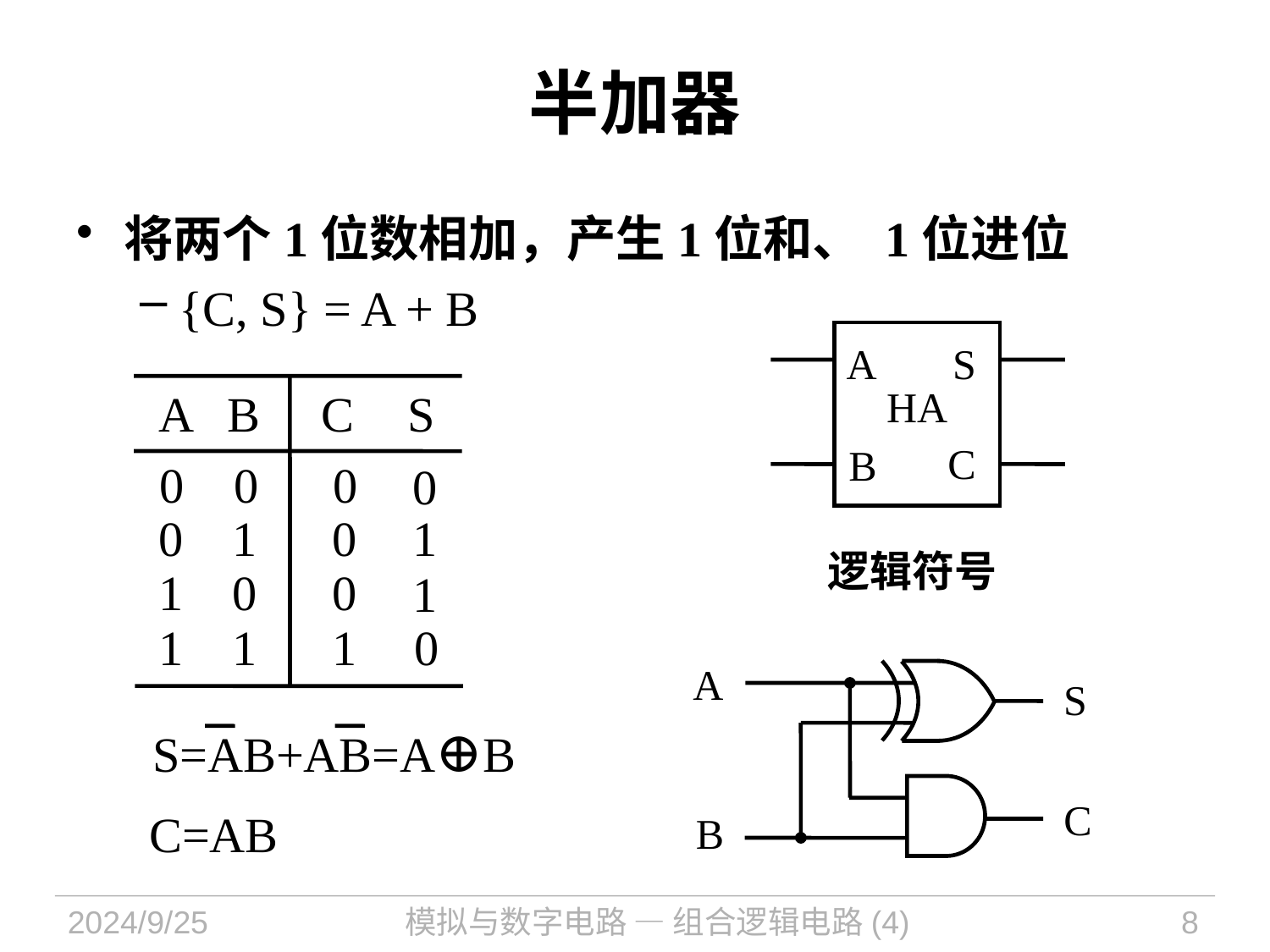

# 半加器
将两个1位数相加，产生1位和、 1位进位
{C, S} = A + B

A
S

HA
C
B

C
A   B
S
0    0
0
0

0    1
0
1
1    0
0
1
1    1
1
0

逻辑符号
A

S

C

B

S=AB+AB=A⊕B

C=AB
2024/9/25
模拟与数字电路 — 组合逻辑电路(4)
8